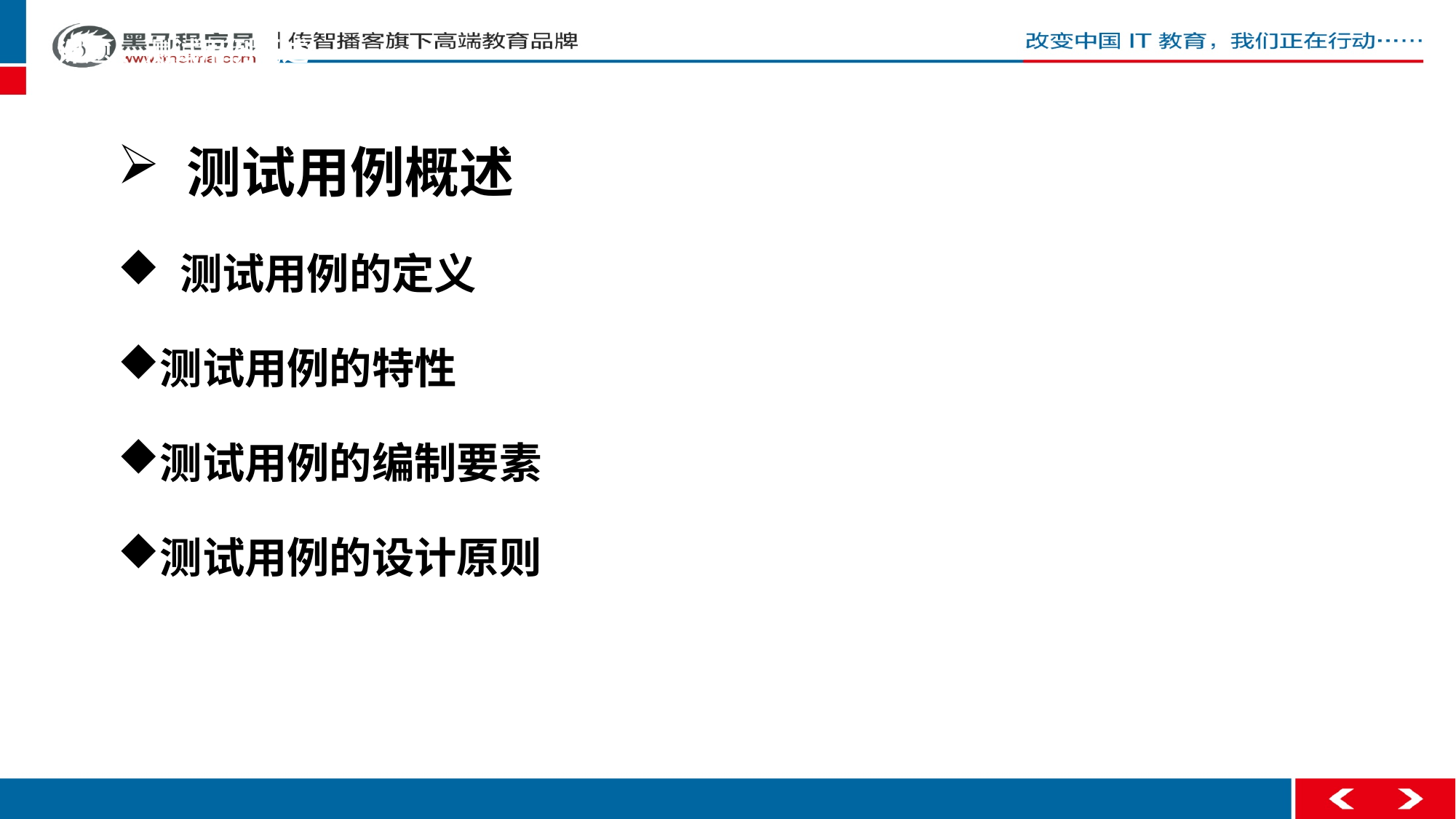

课题 、测试用例概述
 测试用例概述
 测试用例的定义
测试用例的特性
测试用例的编制要素
测试用例的设计原则